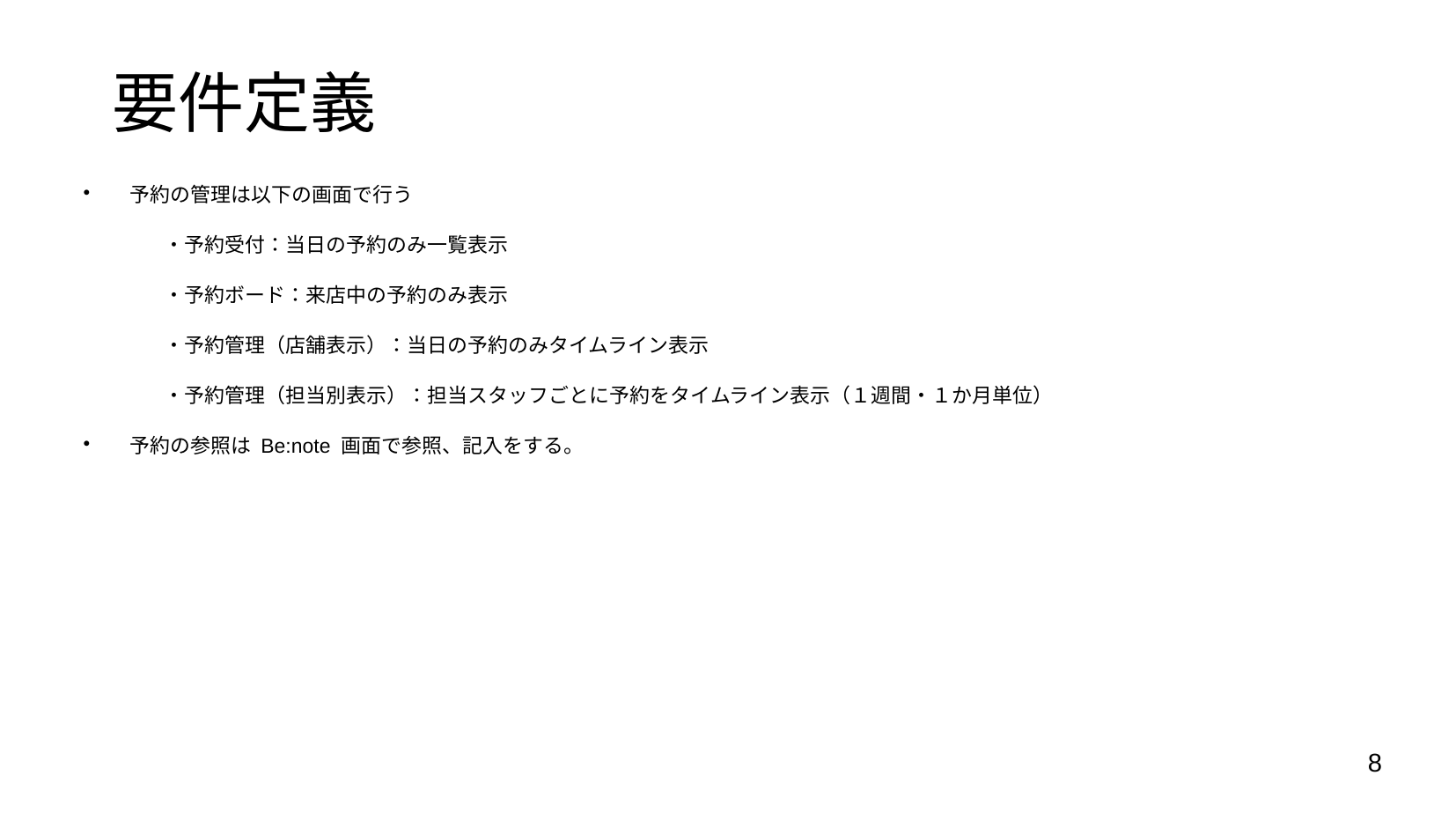

# 要件定義
予約の管理は以下の画面で行う
　　　　・予約受付：当日の予約のみ一覧表示
　　　　・予約ボード：来店中の予約のみ表示
　　　　・予約管理（店舗表示）：当日の予約のみタイムライン表示
　　　　・予約管理（担当別表示）：担当スタッフごとに予約をタイムライン表示（１週間・１か月単位）
予約の参照は Be:note 画面で参照、記入をする。
8